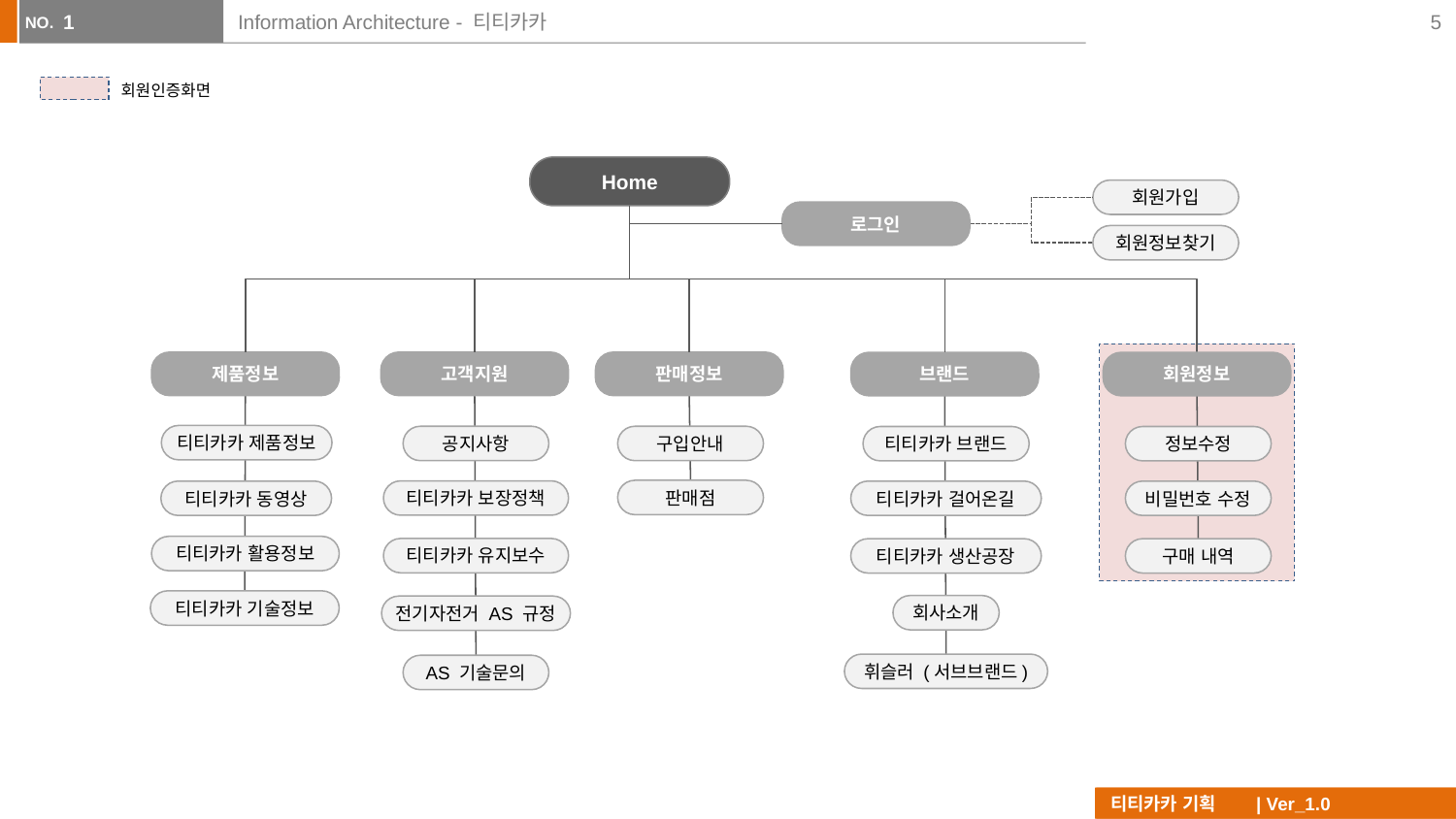

5
1
# Information Architecture - 티티카카
회원인증화면

Home
회원가입
로그인
회원정보찾기

제품정보
고객지원
판매정보
브랜드
회원정보
티티카카 제품정보
공지사항
구입안내
티티카카 브랜드
정보수정
판매점
티티카카 보장정책
티티카카 동영상
티티카카 걸어온길
비밀번호 수정
티티카카 활용정보
티티카카 유지보수
티티카카 생산공장
구매 내역
티티카카 기술정보
회사소개
전기자전거 AS 규정
휘슬러 (서브브랜드)
AS 기술문의
티티카카 기획       | Ver_1.0